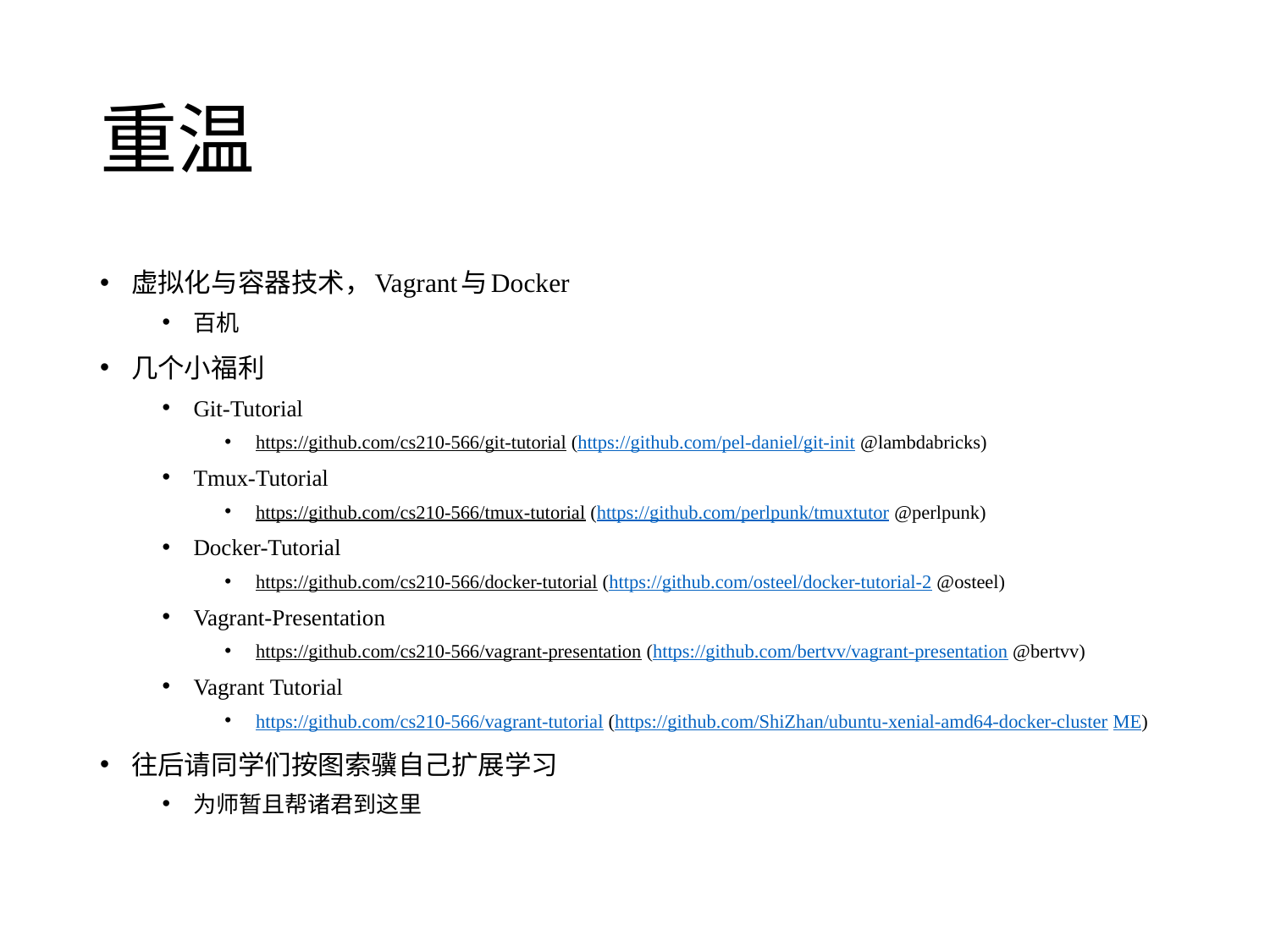

# 重温
虚拟化与容器技术，Vagrant与Docker
百机
几个小福利
Git-Tutorial
https://github.com/cs210-566/git-tutorial (https://github.com/pel-daniel/git-init @lambdabricks)
Tmux-Tutorial
https://github.com/cs210-566/tmux-tutorial (https://github.com/perlpunk/tmuxtutor @perlpunk)
Docker-Tutorial
https://github.com/cs210-566/docker-tutorial (https://github.com/osteel/docker-tutorial-2 @osteel)
Vagrant-Presentation
https://github.com/cs210-566/vagrant-presentation (https://github.com/bertvv/vagrant-presentation @bertvv)
Vagrant Tutorial
https://github.com/cs210-566/vagrant-tutorial (https://github.com/ShiZhan/ubuntu-xenial-amd64-docker-cluster ME)
往后请同学们按图索骥自己扩展学习
为师暂且帮诸君到这里